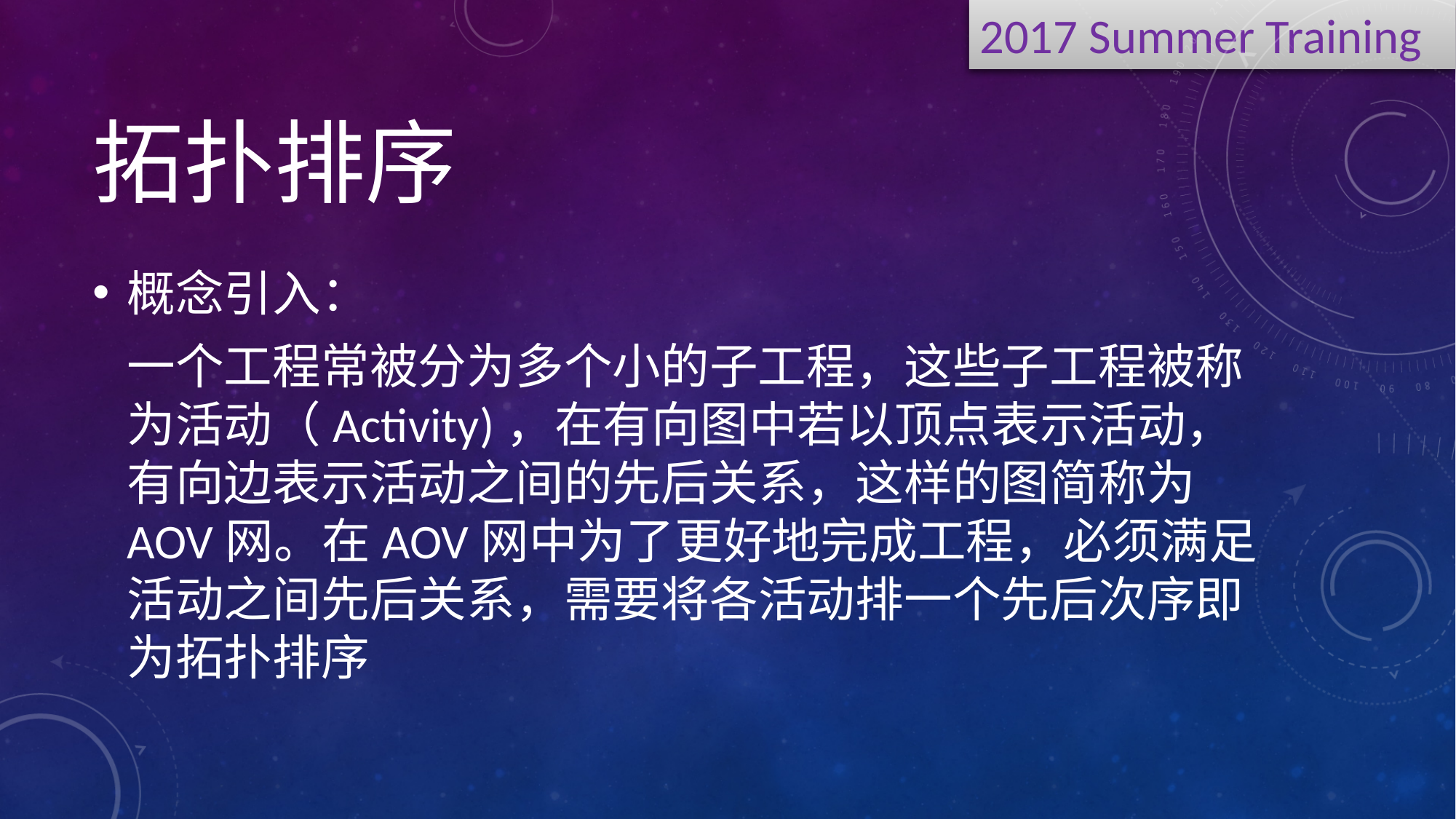

# 拓扑排序
概念引入：
	一个工程常被分为多个小的子工程，这些子工程被称为活动（Activity)，在有向图中若以顶点表示活动，有向边表示活动之间的先后关系，这样的图简称为AOV网。在AOV网中为了更好地完成工程，必须满足活动之间先后关系，需要将各活动排一个先后次序即为拓扑排序